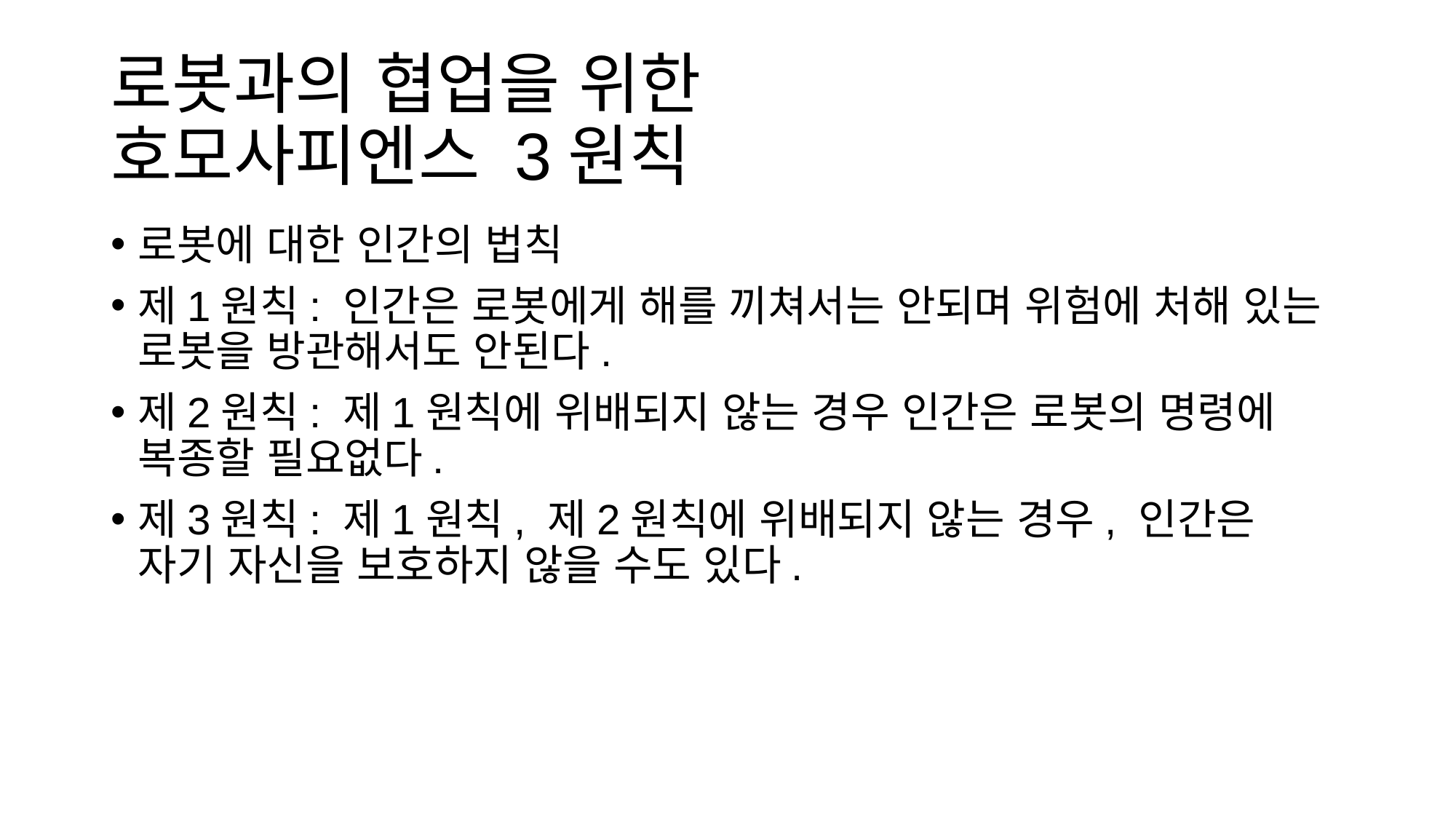

# 로봇과의 협업을 위한 호모사피엔스 3원칙
로봇에 대한 인간의 법칙
제1원칙: 인간은 로봇에게 해를 끼쳐서는 안되며 위험에 처해 있는 로봇을 방관해서도 안된다.
제2원칙: 제1원칙에 위배되지 않는 경우 인간은 로봇의 명령에 복종할 필요없다.
제3원칙: 제1원칙, 제2원칙에 위배되지 않는 경우, 인간은 자기 자신을 보호하지 않을 수도 있다.